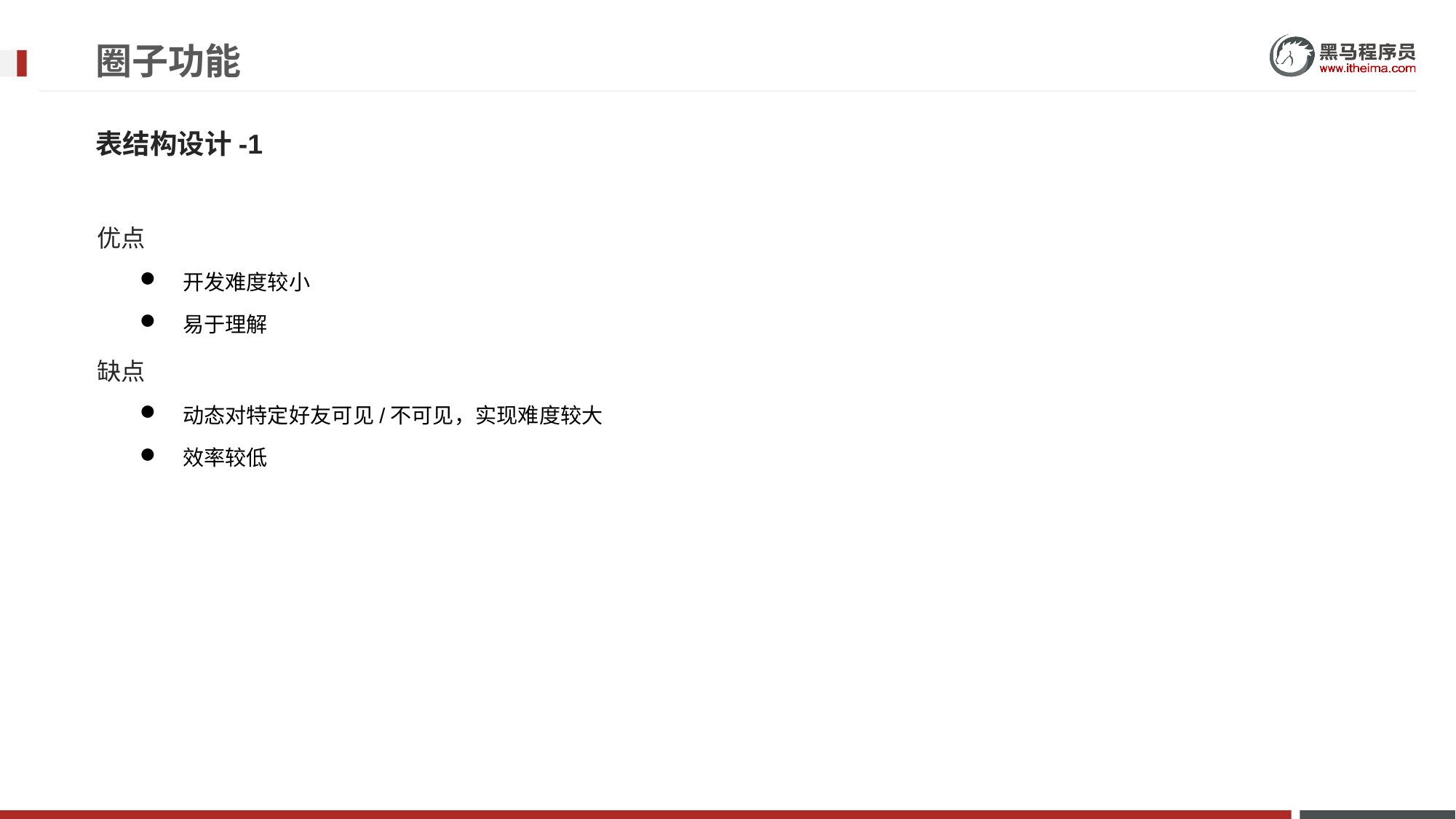

# 圈子功能
表结构设计-1
优点
开发难度较小
易于理解
缺点
动态对特定好友可见/不可见，实现难度较大
效率较低